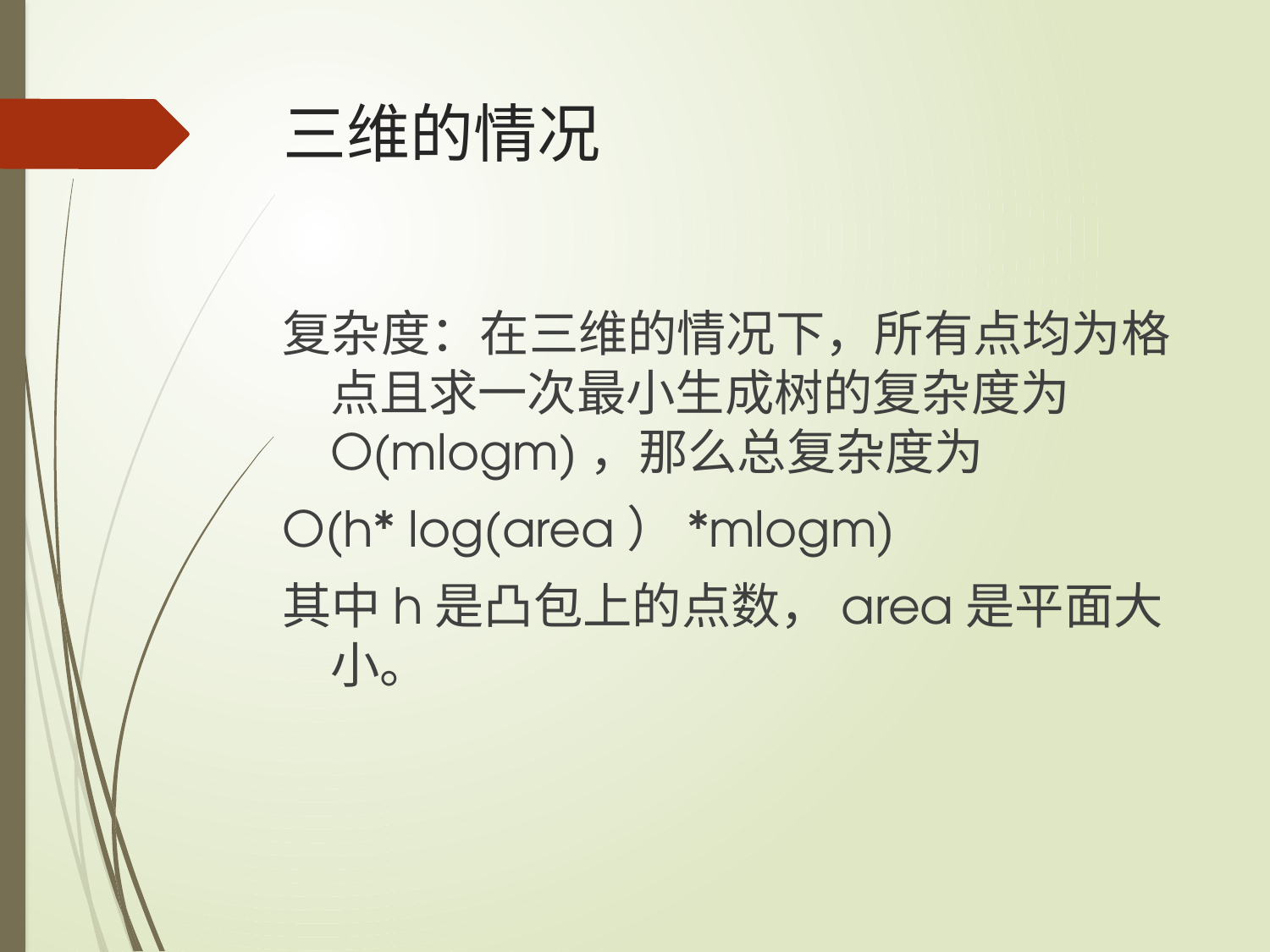

# 三维的情况
复杂度：在三维的情况下，所有点均为格点且求一次最小生成树的复杂度为O(mlogm)，那么总复杂度为
O(h* log(area）*mlogm)
其中h是凸包上的点数，area是平面大小。